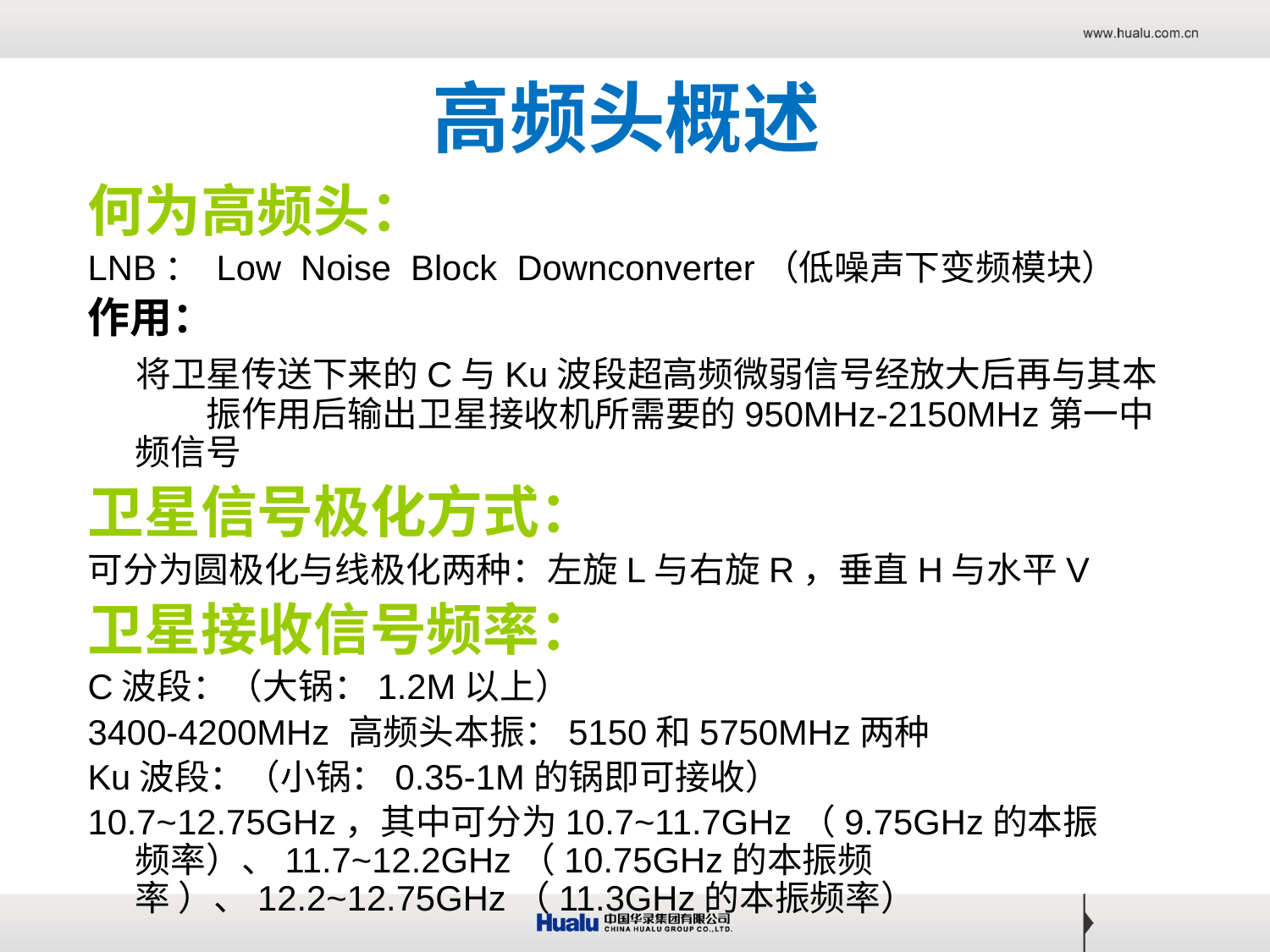

# 高频头概述
何为高频头：
LNB： Low  Noise  Block  Downconverter（低噪声下变频模块）
作用：
    将卫星传送下来的C与Ku波段超高频微弱信号经放大后再与其本　　振作用后输出卫星接收机所需要的950MHz-2150MHz第一中频信号
卫星信号极化方式：
可分为圆极化与线极化两种：左旋L与右旋R，垂直H与水平V
卫星接收信号频率：
C波段：（大锅：1.2M以上）
3400-4200MHz 高频头本振：5150和5750MHz两种
Ku波段：（小锅：0.35-1M的锅即可接收）
10.7~12.75GHz，其中可分为10.7~11.7GHz（9.75GHz的本振       频率）、11.7~12.2GHz（10.75GHz的本振频率 ）、12.2~12.75GHz（11.3GHz的本振频率）